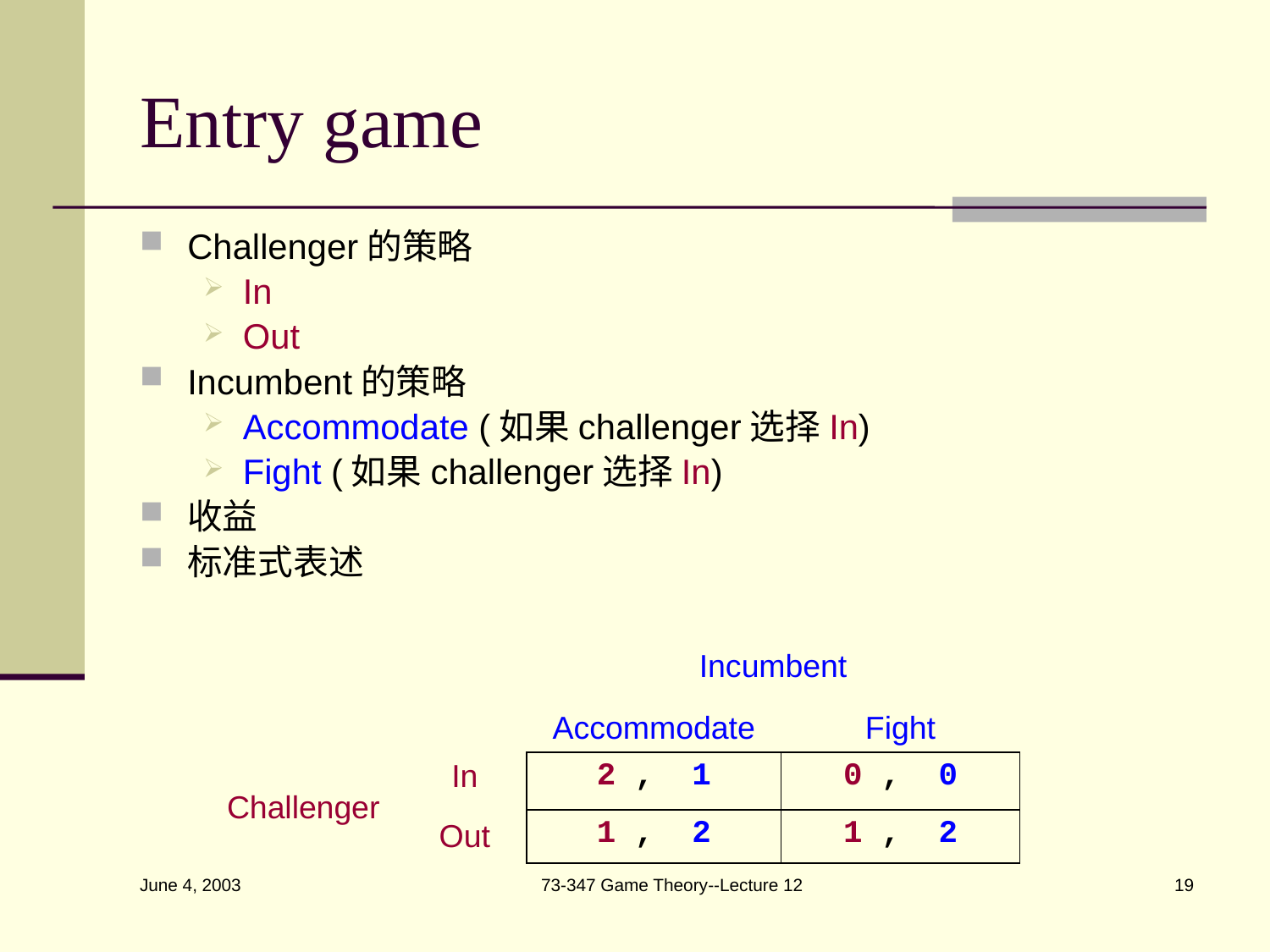

# Entry game
Challenger的策略
In
Out
Incumbent的策略
Accommodate (如果challenger选择In)
Fight (如果challenger选择In)
收益
标准式表述

|  |  | Incumbent |  |
| --- | --- | --- | --- |
|  |  | Accommodate | Fight |
| Challenger | In | 2 , 1 | 0 , 0 |
|  | Out | 1 , 2 | 1 , 2 |
73-347 Game Theory--Lecture 12
19
June 4, 2003